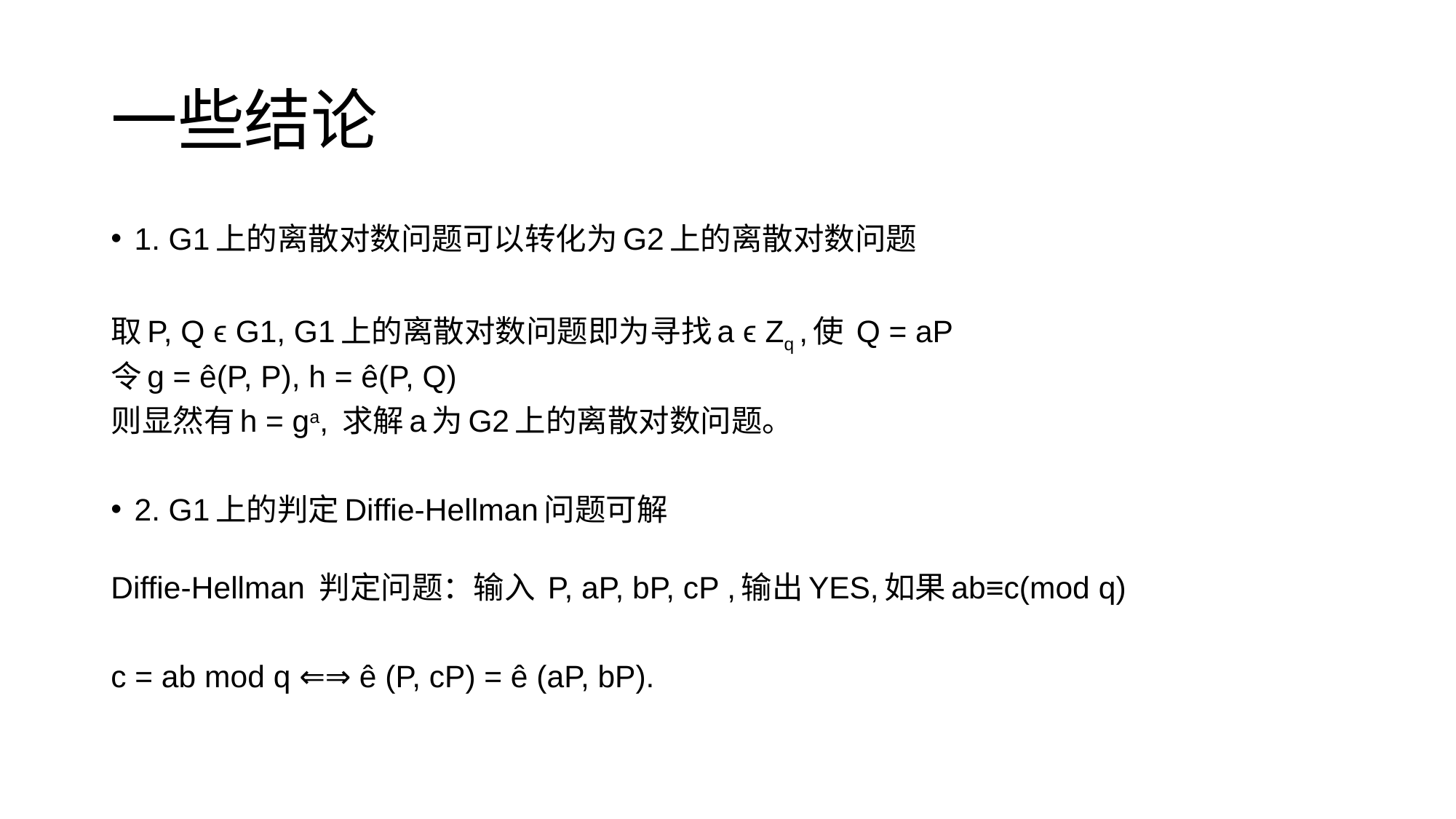

# 一些结论
1. G1上的离散对数问题可以转化为G2上的离散对数问题

取P, Q ϵ G1, G1上的离散对数问题即为寻找a ϵ Zq ,使 Q = aP
令g = ê(P, P), h = ê(P, Q)
则显然有h = ga, 求解a为G2上的离散对数问题。

2. G1上的判定Diffie-Hellman问题可解
Diffie-Hellman 判定问题：输入 P, aP, bP, cP ,输出YES,如果ab≡c(mod q)

c = ab mod q ⇐⇒ ê (P, cP) = ê (aP, bP).